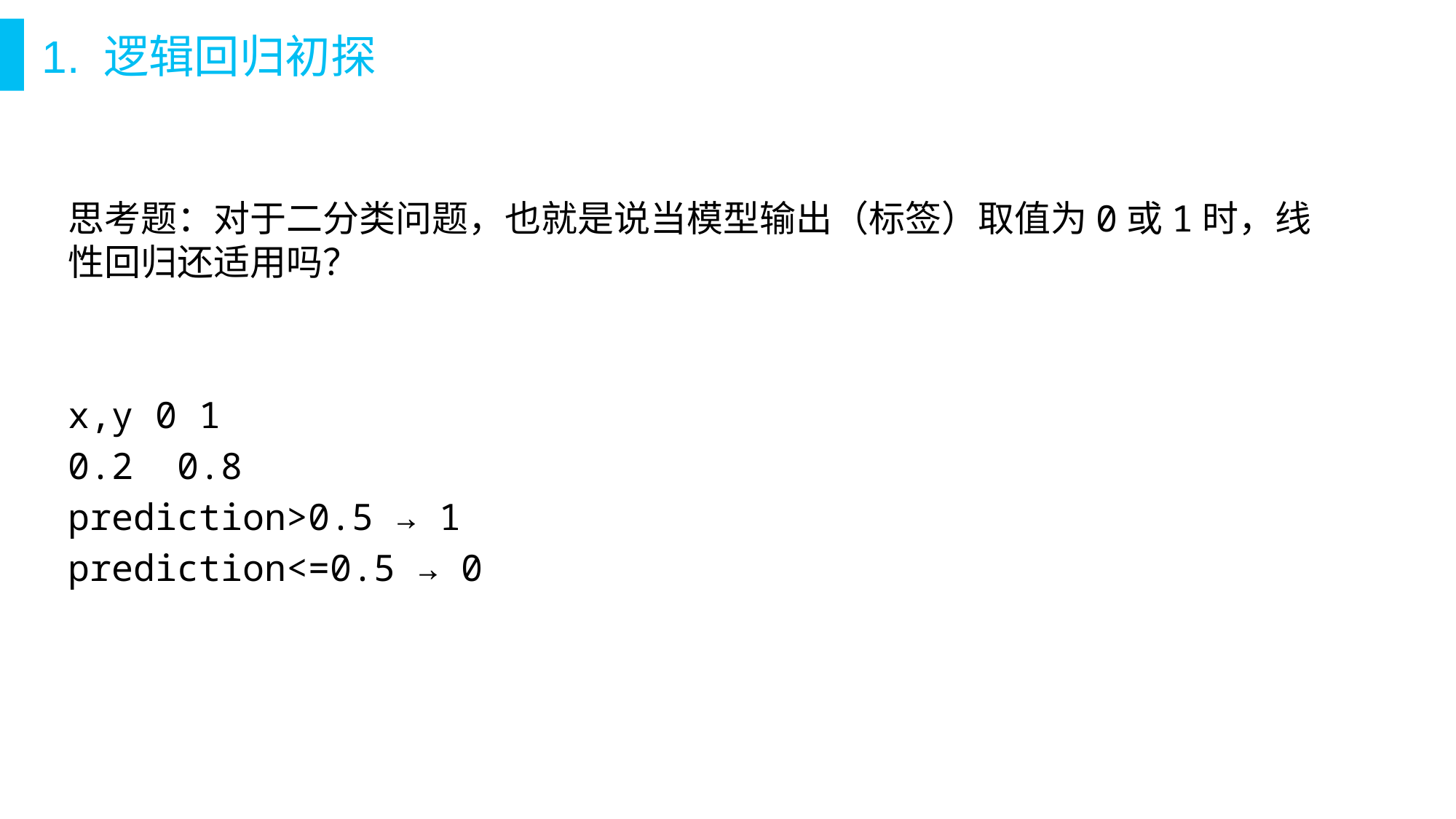

# 1. 逻辑回归初探
思考题：对于二分类问题，也就是说当模型输出（标签）取值为0或1时，线性回归还适用吗？

x,y 0 1
0.2  0.8
prediction>0.5 → 1
prediction<=0.5 → 0